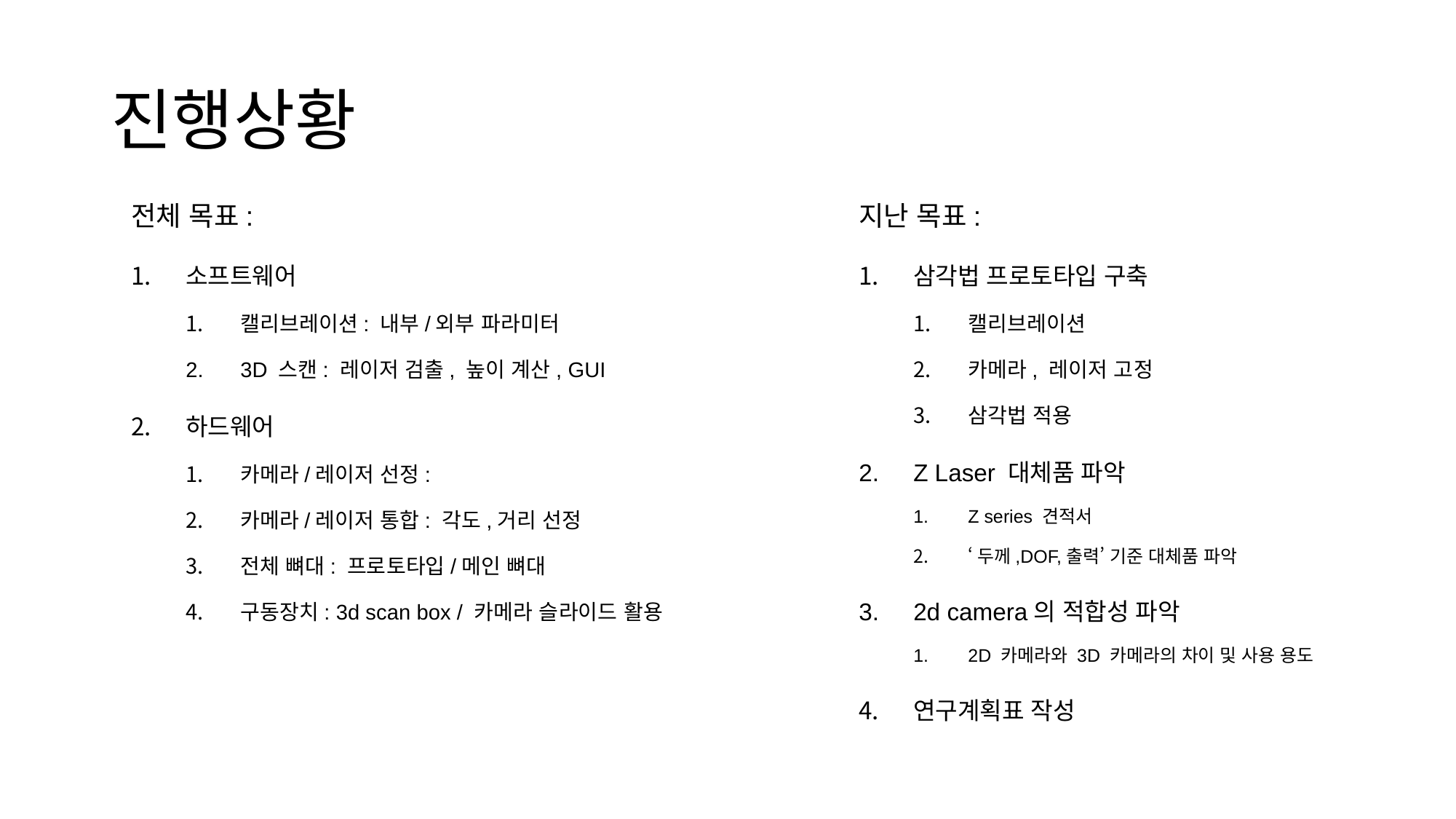

# 진행상황
전체 목표:
소프트웨어
캘리브레이션: 내부/외부 파라미터
3D 스캔: 레이저 검출, 높이 계산, GUI
하드웨어
카메라/레이저 선정:
카메라/레이저 통합: 각도,거리 선정
전체 뼈대: 프로토타입/메인 뼈대
구동장치: 3d scan box / 카메라 슬라이드 활용
지난 목표:
삼각법 프로토타입 구축
캘리브레이션
카메라, 레이저 고정
삼각법 적용
Z Laser 대체품 파악
Z series 견적서
‘두께,DOF,출력’ 기준 대체품 파악
2d camera의 적합성 파악
2D 카메라와 3D 카메라의 차이 및 사용 용도
연구계획표 작성